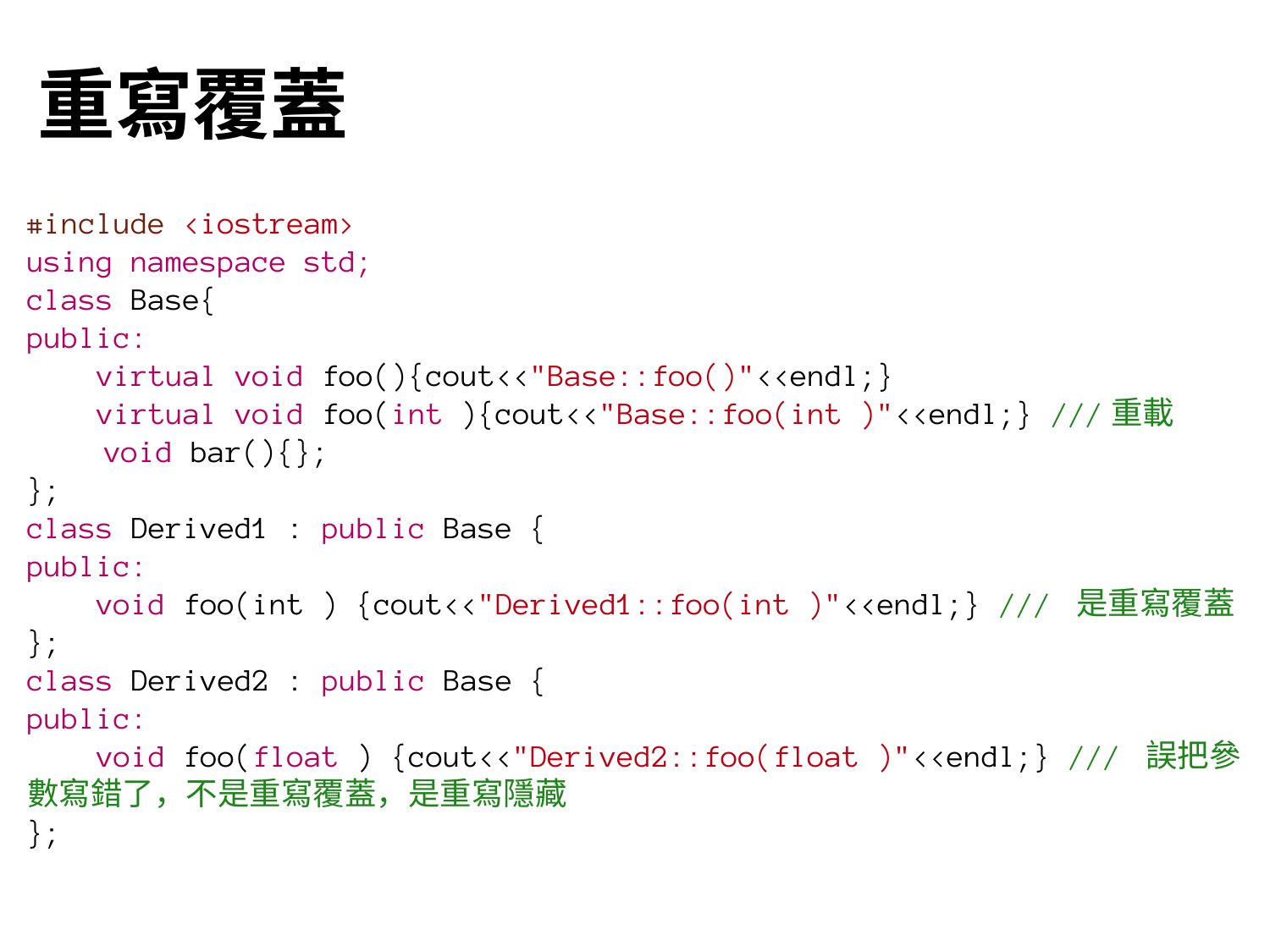

# 重寫覆蓋
#include <iostream>
using namespace std;
class Base{
public:
    virtual void foo(){cout<<"Base::foo()"<<endl;}
    virtual void foo(int ){cout<<"Base::foo(int )"<<endl;} ///重載
    void bar(){};
};
class Derived1 : public Base {
public:
    void foo(int ) {cout<<"Derived1::foo(int )"<<endl;} /// 是重寫覆蓋
};
class Derived2 : public Base {
public:
    void foo(float ) {cout<<"Derived2::foo(float )"<<endl;} /// 誤把參數寫錯了，不是重寫覆蓋，是重寫隱藏
};